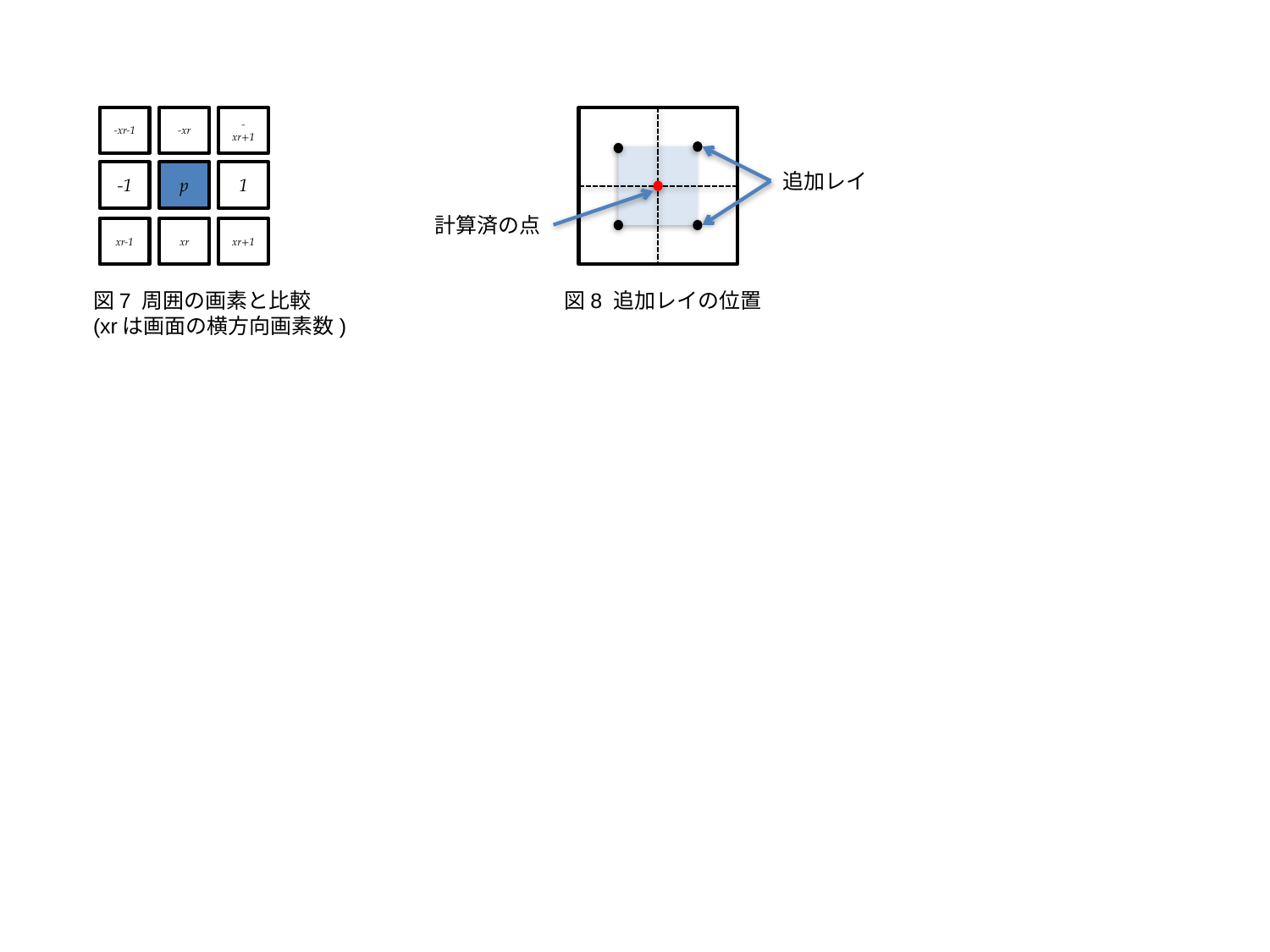

-xr-1
-xr
-xr+1

-1
p
1
追加レイ

計算済の点
xr-1
xr
xr+1

図7 周囲の画素と比較
(xrは画面の横方向画素数)
図8 追加レイの位置